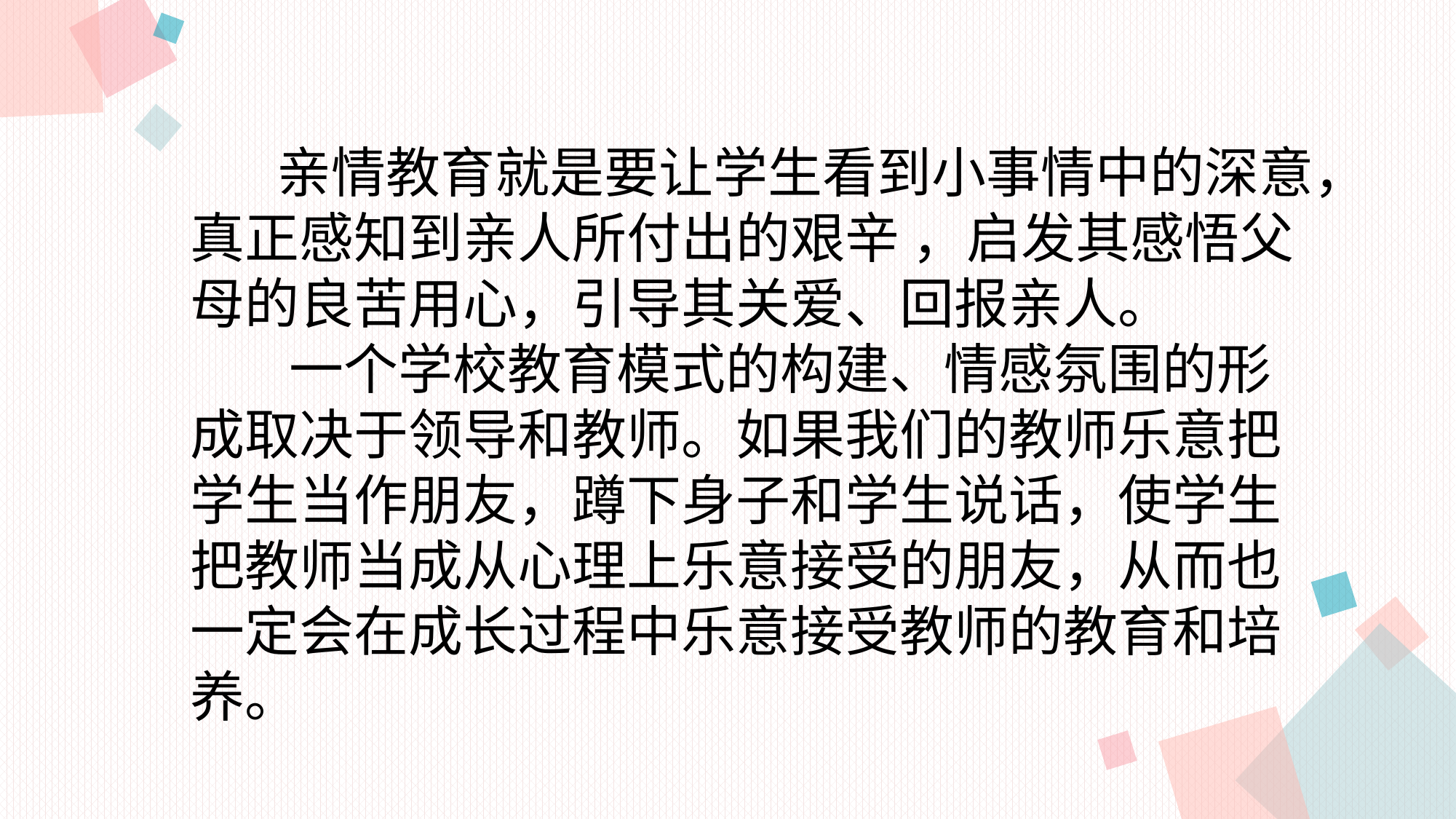

亲情教育就是要让学生看到小事情中的深意，真正感知到亲人所付出的艰辛 ，启发其感悟父母的良苦用心，引导其关爱、回报亲人。
       一个学校教育模式的构建、情感氛围的形成取决于领导和教师。如果我们的教师乐意把学生当作朋友，蹲下身子和学生说话，使学生把教师当成从心理上乐意接受的朋友，从而也一定会在成长过程中乐意接受教师的教育和培养。